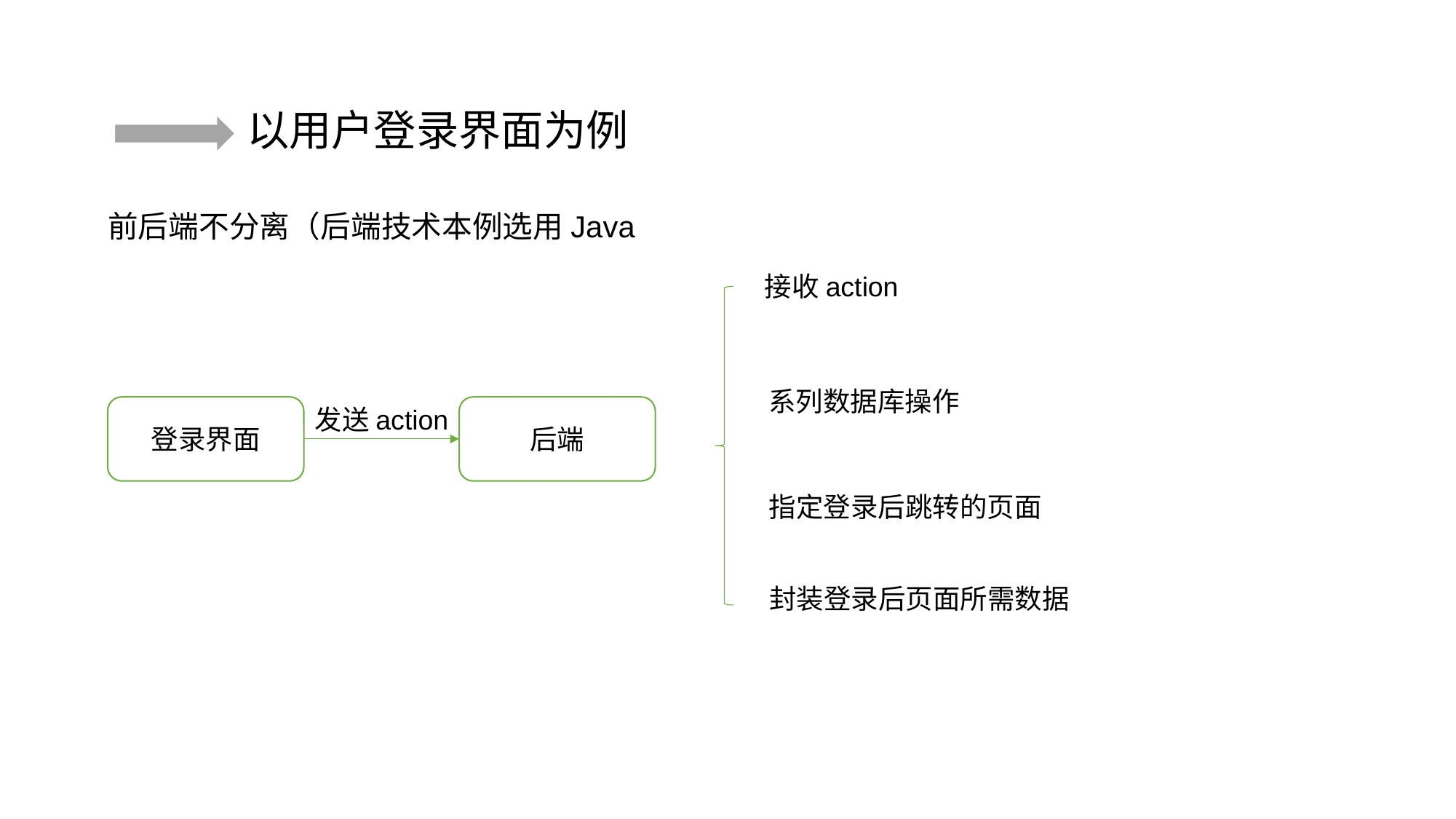

# 以用户登录界面为例

前后端不分离（后端技术本例选用Java

接收action

系列数据库操作
发送action
登录界面
后端
指定登录后跳转的页面
封装登录后页面所需数据